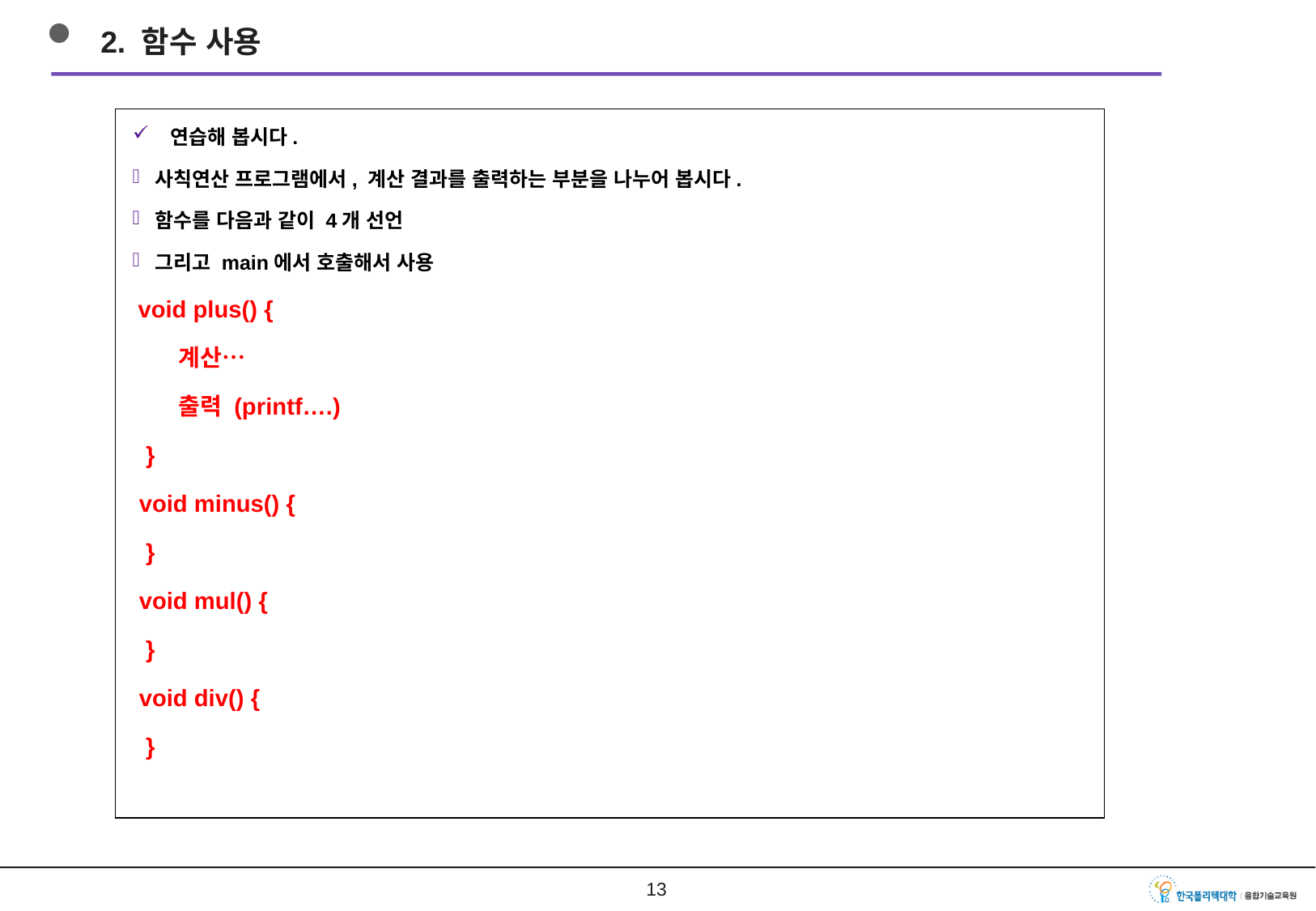

2. 함수 사용
연습해 봅시다.
사칙연산 프로그램에서, 계산 결과를 출력하는 부분을 나누어 봅시다.
함수를 다음과 같이 4개 선언
그리고 main에서 호출해서 사용
 void plus() {
      계산…
      출력 (printf….)
  }
 void minus() {
  }
 void mul() {
  }
 void div() {
  }
13